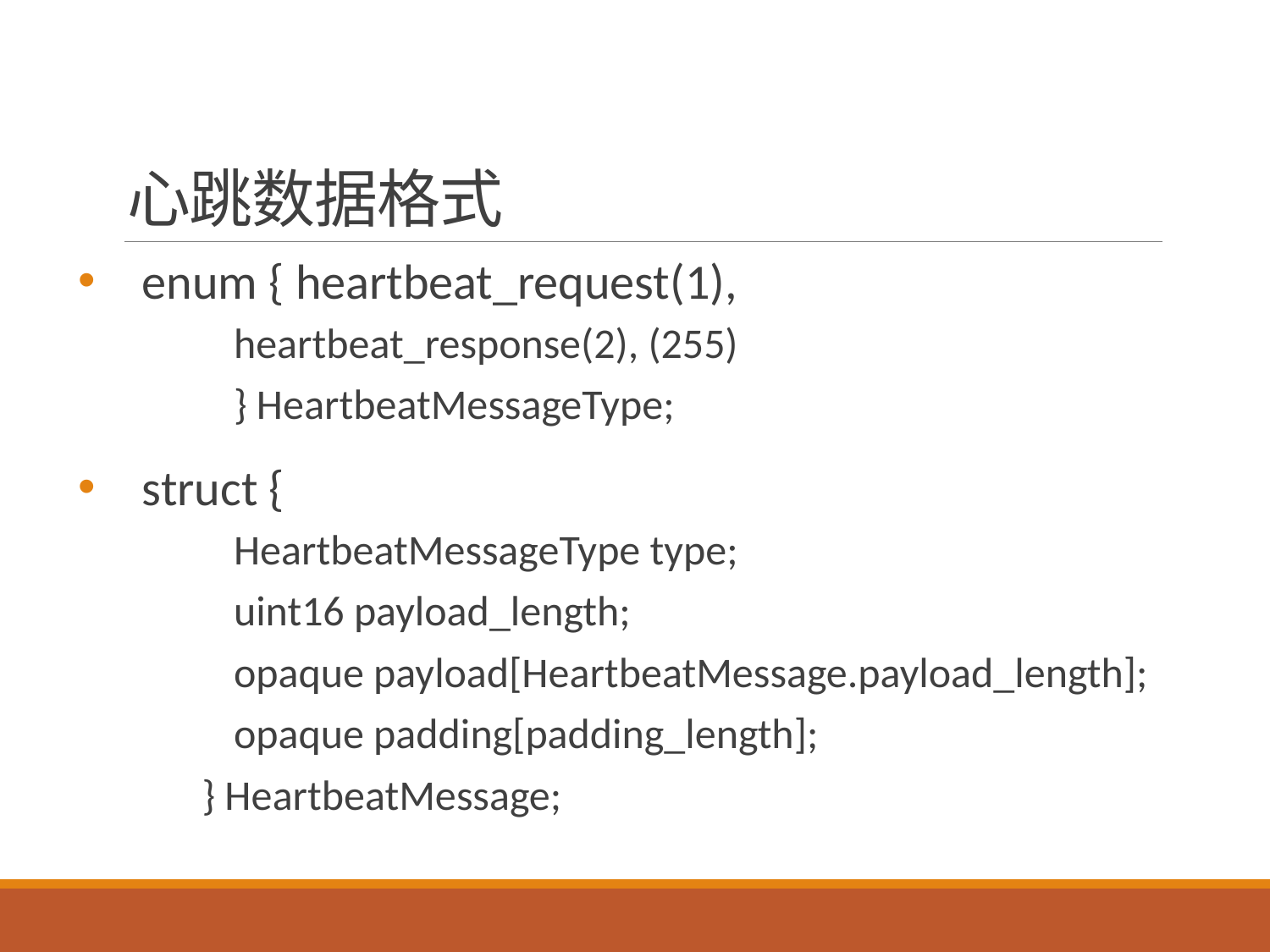

# 心跳数据格式
enum { heartbeat_request(1),
	heartbeat_response(2), (255)
	} HeartbeatMessageType;
struct {
	HeartbeatMessageType type;
	uint16 payload_length;
	opaque payload[HeartbeatMessage.payload_length];
	opaque padding[padding_length];
          } HeartbeatMessage;
71